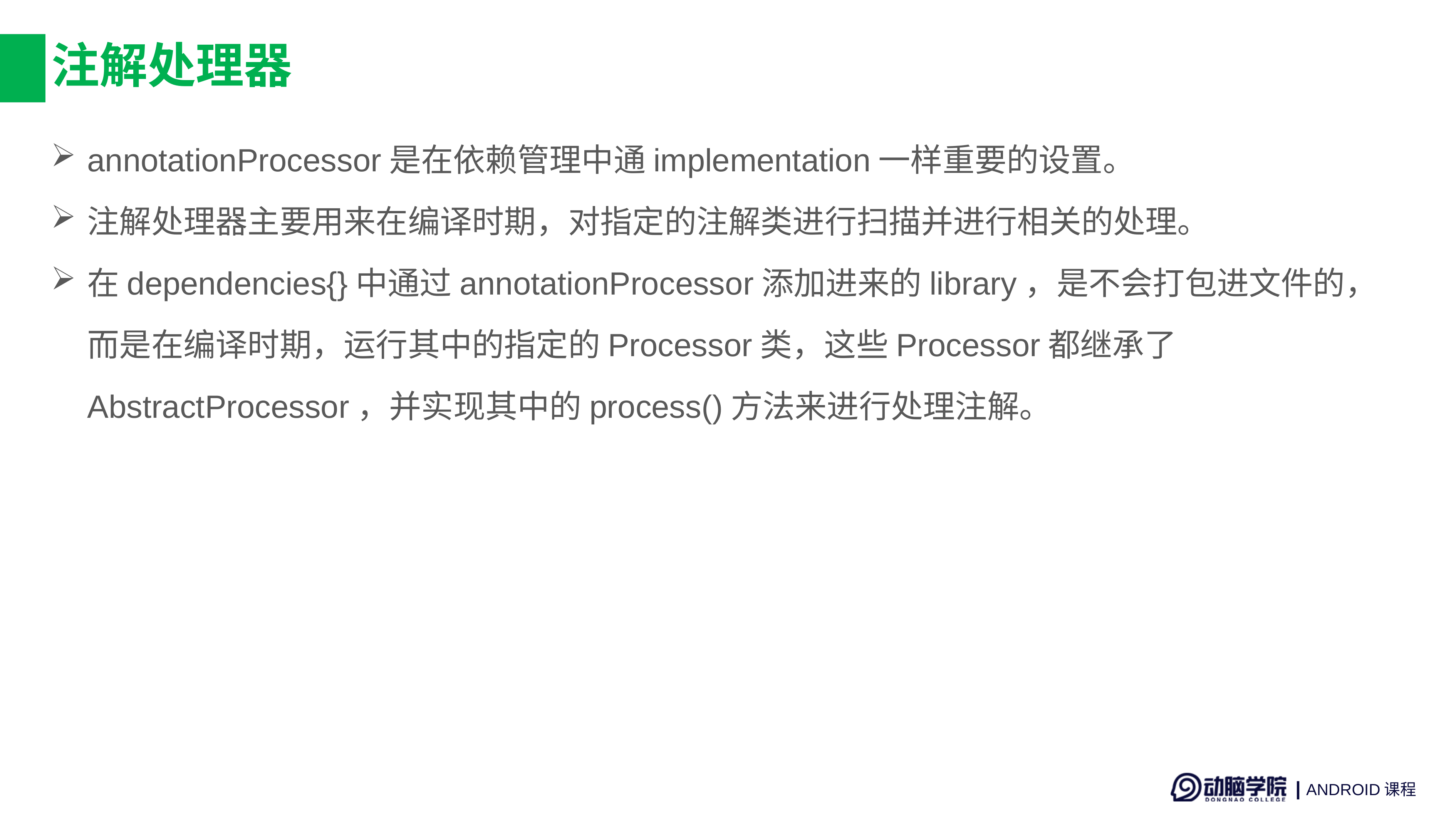

# 注解处理器
annotationProcessor是在依赖管理中通implementation一样重要的设置。
注解处理器主要用来在编译时期，对指定的注解类进行扫描并进行相关的处理。
在dependencies{}中通过annotationProcessor添加进来的library，是不会打包进文件的，而是在编译时期，运行其中的指定的Processor类，这些Processor都继承了AbstractProcessor，并实现其中的process()方法来进行处理注解。